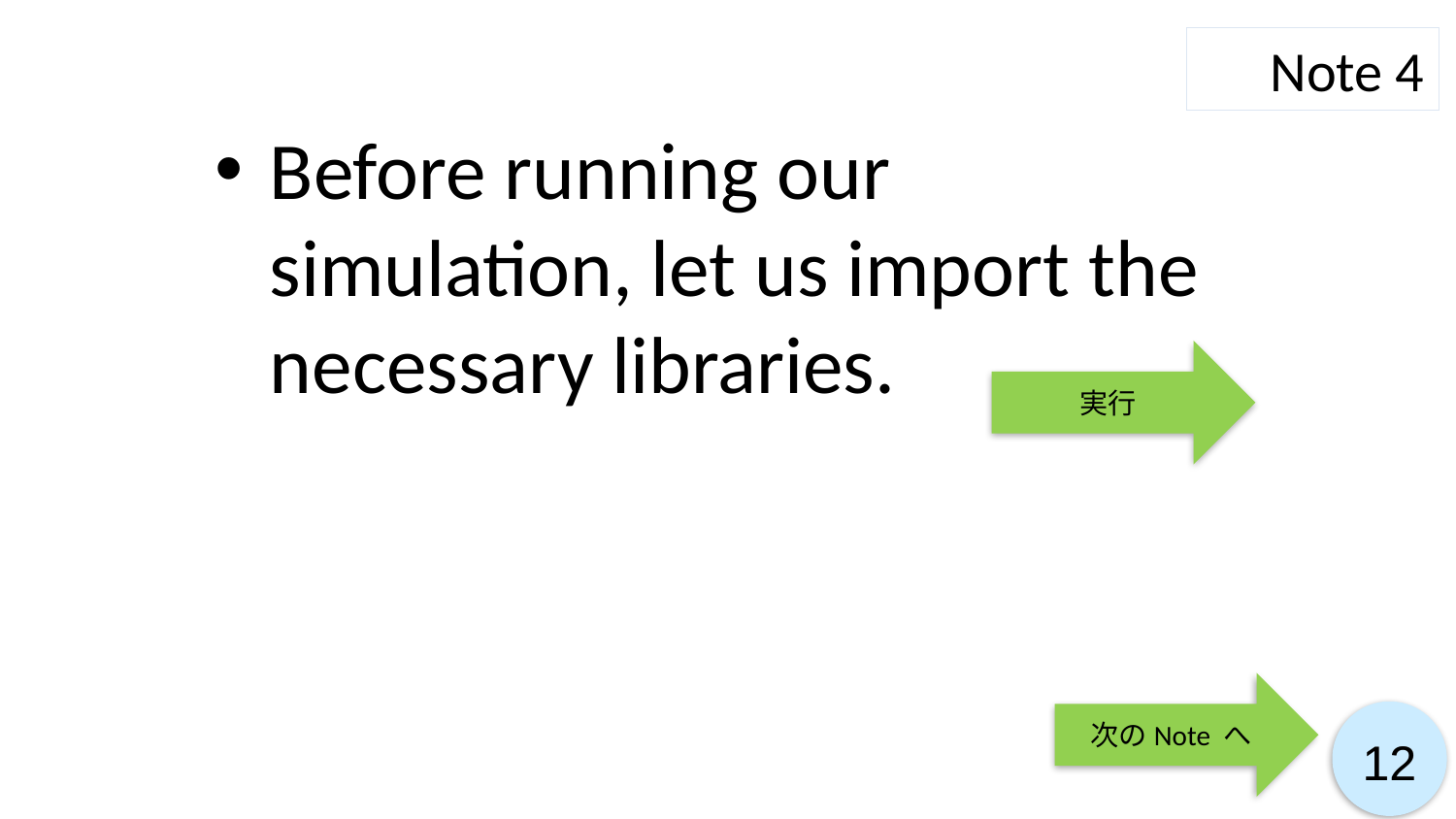

Note 4
Before running our simulation, let us import the necessary libraries.
実行
次のNote へ
12
12